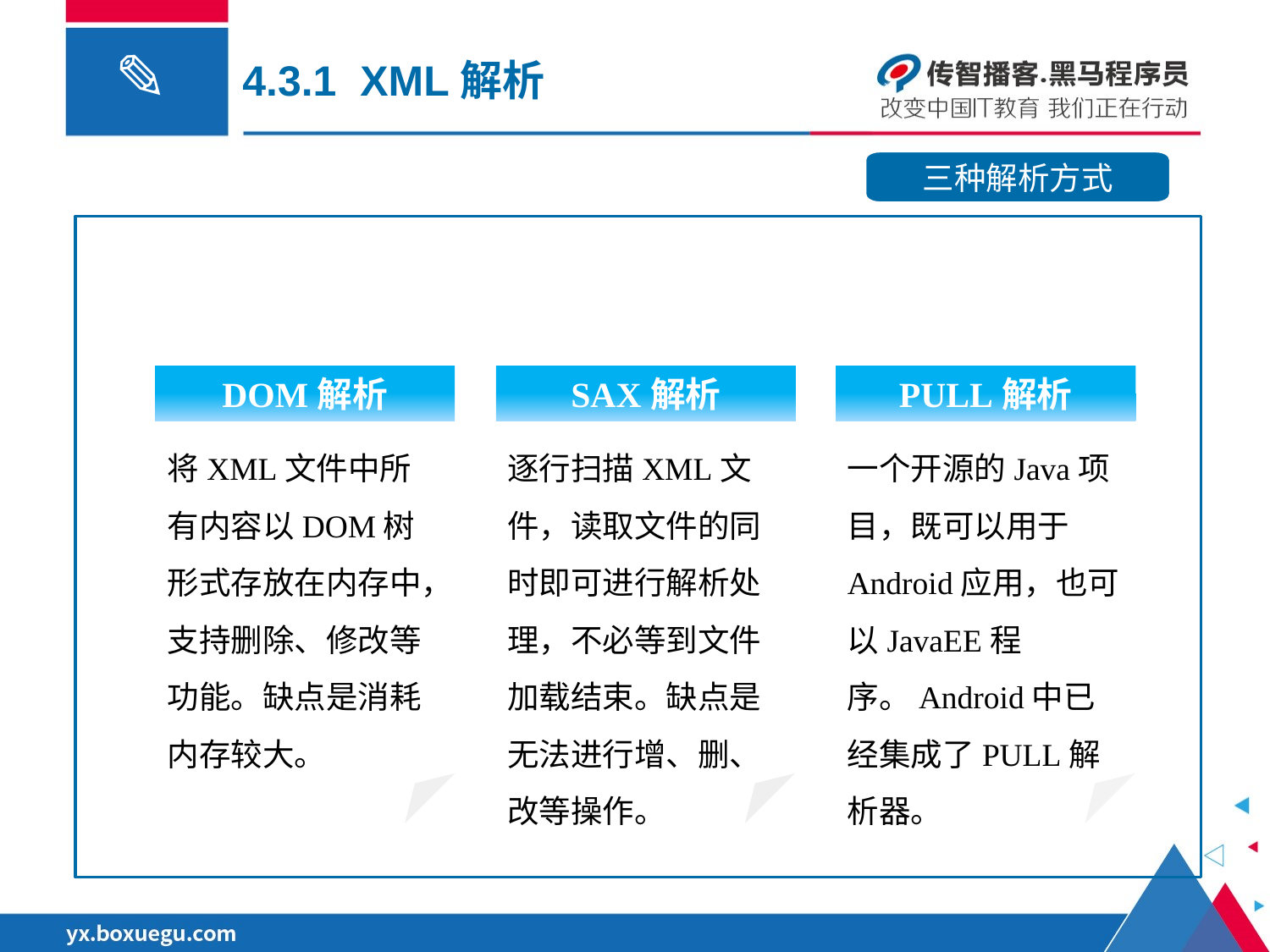

4.3.1  XML解析

三种解析方式

DOM解析
SAX解析
PULL解析
将XML文件中所有内容以DOM树形式存放在内存中，支持删除、修改等功能。缺点是消耗内存较大。
逐行扫描XML文件，读取文件的同时即可进行解析处理，不必等到文件加载结束。缺点是无法进行增、删、改等操作。
一个开源的Java项目，既可以用于Android应用，也可以JavaEE程序。Android中已经集成了PULL解析器。